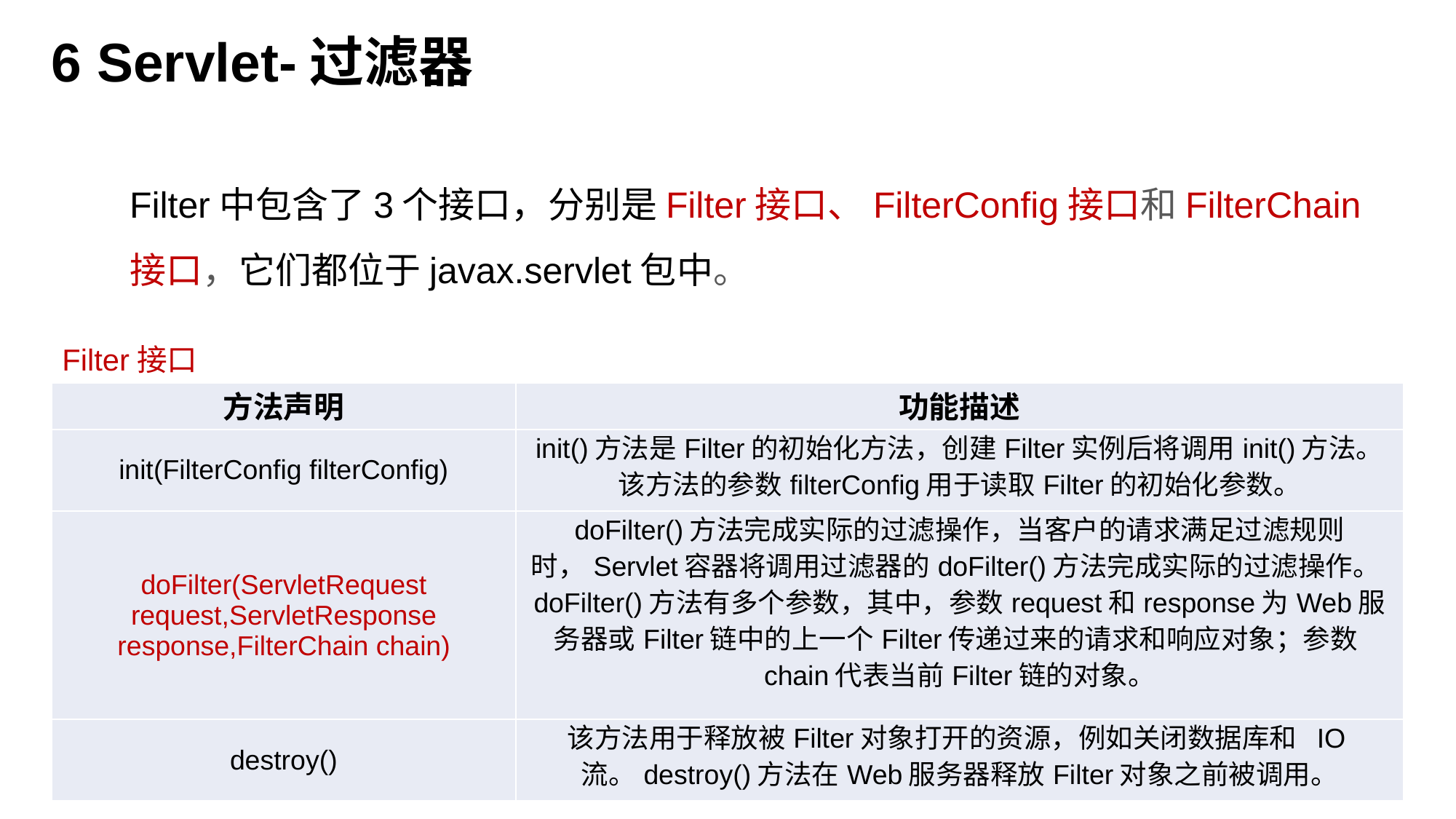

6 Servlet-过滤器
Filter中包含了3个接口，分别是Filter接口、FilterConfig接口和FilterChain接口，它们都位于javax.servlet包中。
Filter接口
| 方法声明 | 功能描述 |
| --- | --- |
| init(FilterConfig filterConfig) | init()方法是Filter的初始化方法，创建Filter实例后将调用init()方法。该方法的参数filterConfig用于读取Filter的初始化参数。 |
| doFilter(ServletRequest request,ServletResponse response,FilterChain chain) | doFilter()方法完成实际的过滤操作，当客户的请求满足过滤规则时，Servlet容器将调用过滤器的doFilter()方法完成实际的过滤操作。doFilter()方法有多个参数，其中，参数request和response为Web服务器或Filter链中的上一个Filter传递过来的请求和响应对象；参数chain代表当前Filter链的对象。 |
| destroy() | 该方法用于释放被Filter对象打开的资源，例如关闭数据库和 IO流。destroy()方法在Web服务器释放Filter对象之前被调用。 |